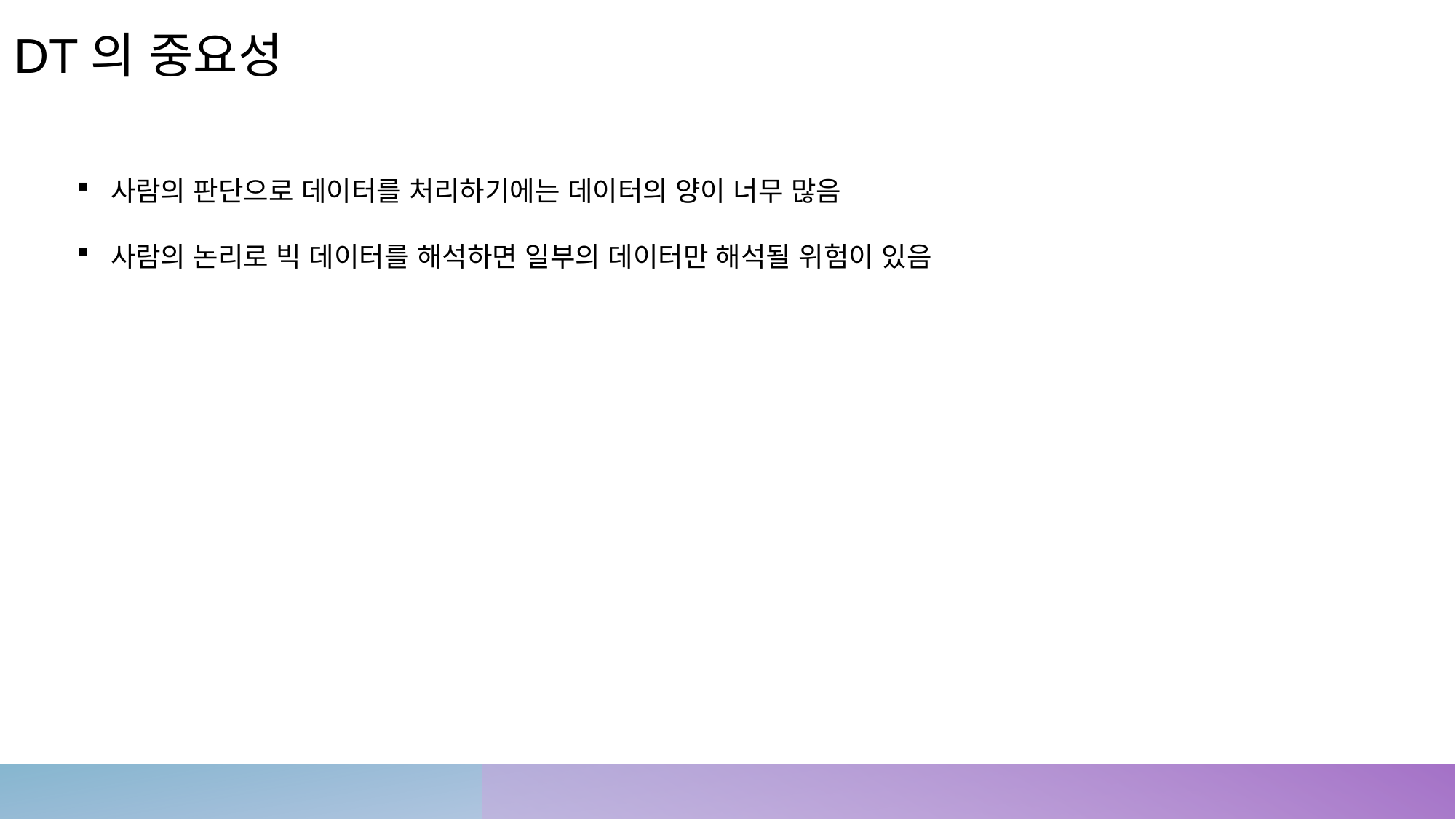

DT의 중요성
사람의 판단으로 데이터를 처리하기에는 데이터의 양이 너무 많음
사람의 논리로 빅 데이터를 해석하면 일부의 데이터만 해석될 위험이 있음